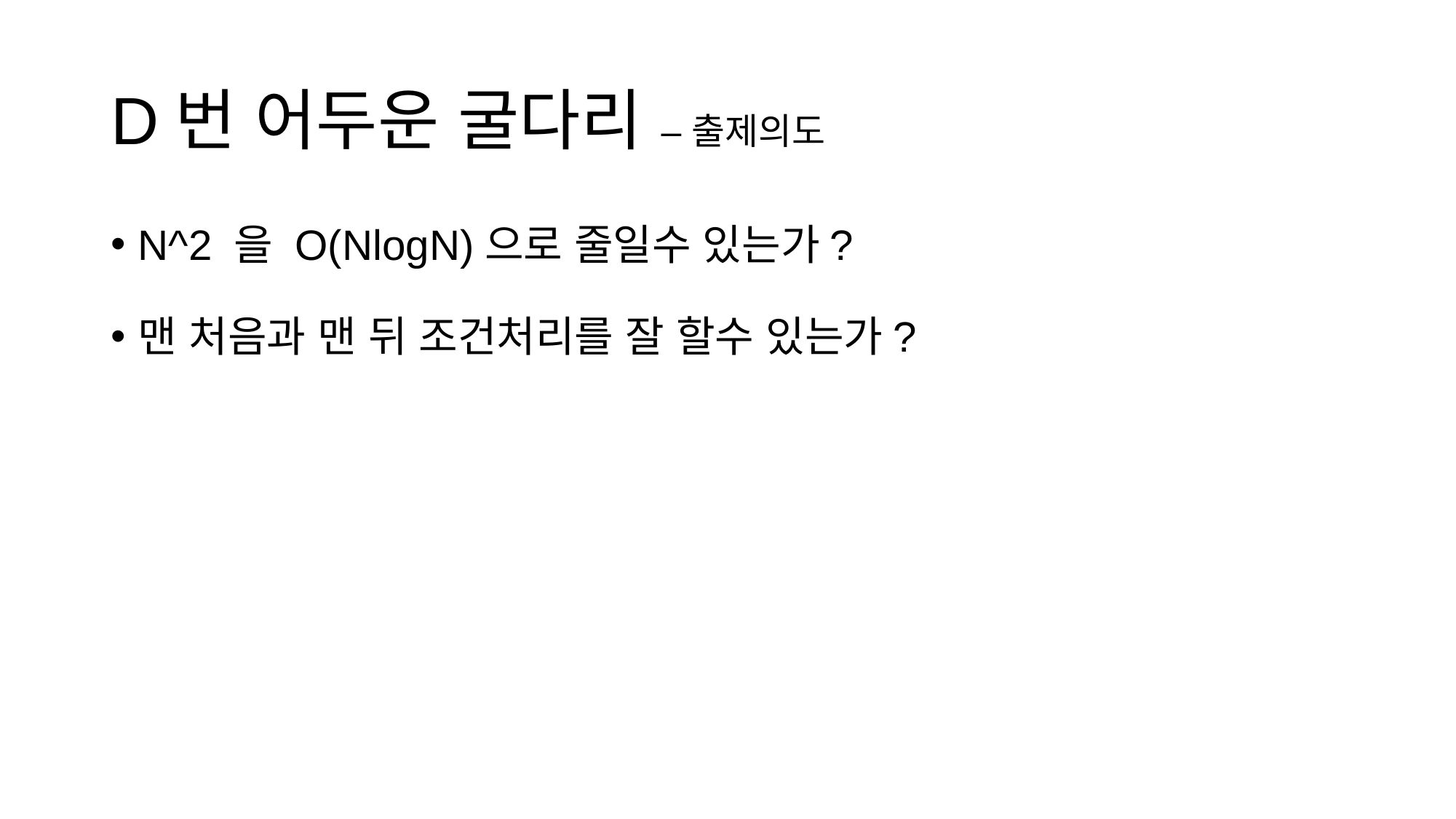

# D번 어두운 굴다리 – 출제의도
N^2 을 O(NlogN)으로 줄일수 있는가?

맨 처음과 맨 뒤 조건처리를 잘 할수 있는가?